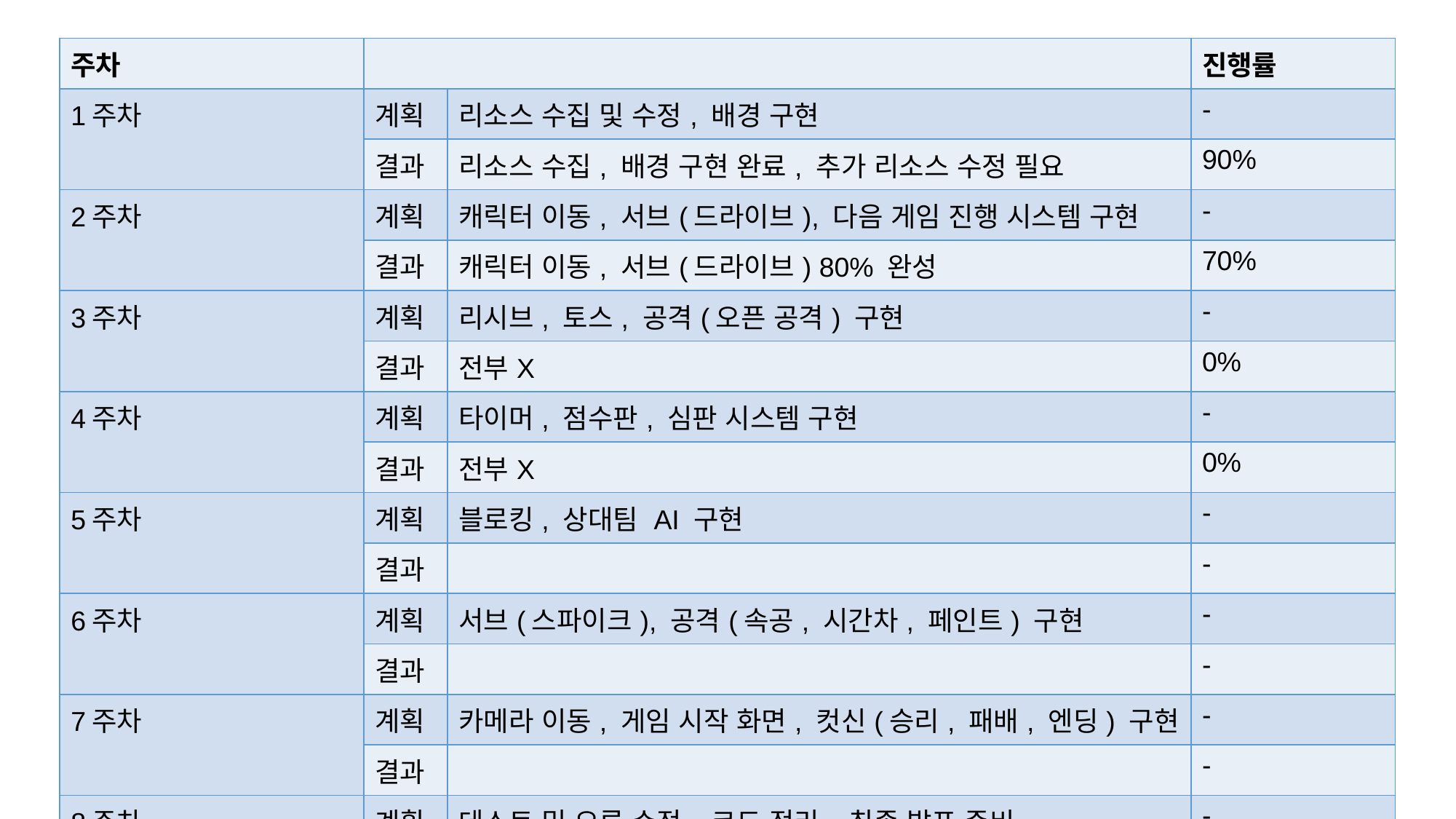

| 주차 |  |  | 진행률 |
| --- | --- | --- | --- |
| 1주차 | 계획 | 리소스 수집 및 수정, 배경 구현 | - |
|  | 결과 | 리소스 수집, 배경 구현 완료, 추가 리소스 수정 필요 | 90% |
| 2주차 | 계획 | 캐릭터 이동, 서브(드라이브), 다음 게임 진행 시스템 구현 | - |
|  | 결과 | 캐릭터 이동, 서브(드라이브) 80% 완성 | 70% |
| 3주차 | 계획 | 리시브, 토스, 공격(오픈 공격) 구현 | - |
|  | 결과 | 전부X | 0% |
| 4주차 | 계획 | 타이머, 점수판, 심판 시스템 구현 | - |
|  | 결과 | 전부X | 0% |
| 5주차 | 계획 | 블로킹, 상대팀 AI 구현 | - |
|  | 결과 |  | - |
| 6주차 | 계획 | 서브(스파이크), 공격(속공, 시간차, 페인트) 구현 | - |
|  | 결과 |  | - |
| 7주차 | 계획 | 카메라 이동, 게임 시작 화면, 컷신(승리, 패배, 엔딩) 구현 | - |
|  | 결과 |  | - |
| 8주차 | 계획 | 테스트 및 오류 수정, 코드 정리, 최종 발표 준비 | - |
|  | 결과 |  | - |